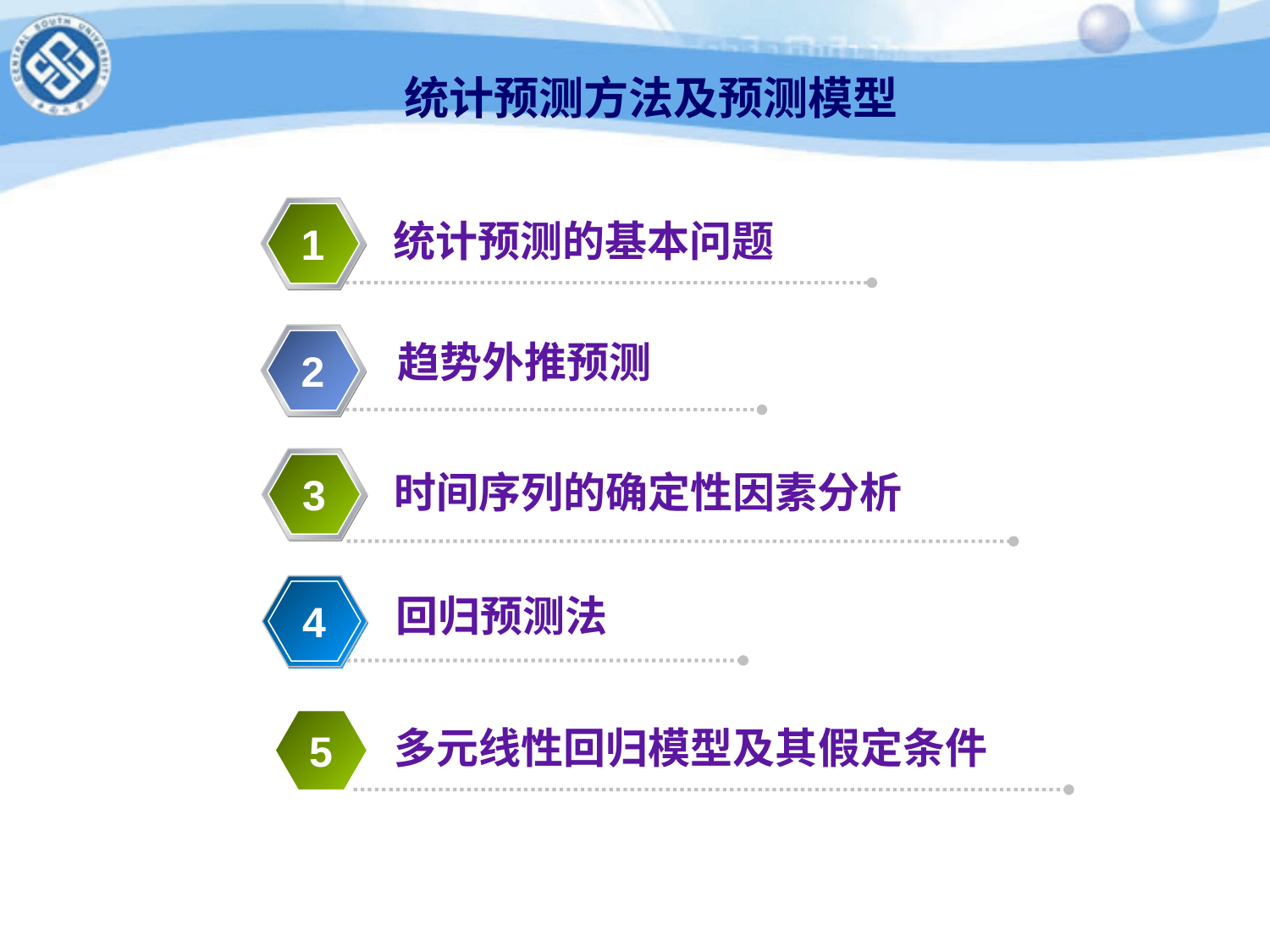

# 统计预测方法及预测模型

   统计预测的基本问题
1

趋势外推预测

2

    时间序列的确定性因素分析
3

回归预测法
4

多元线性回归模型及其假定条件
5

1